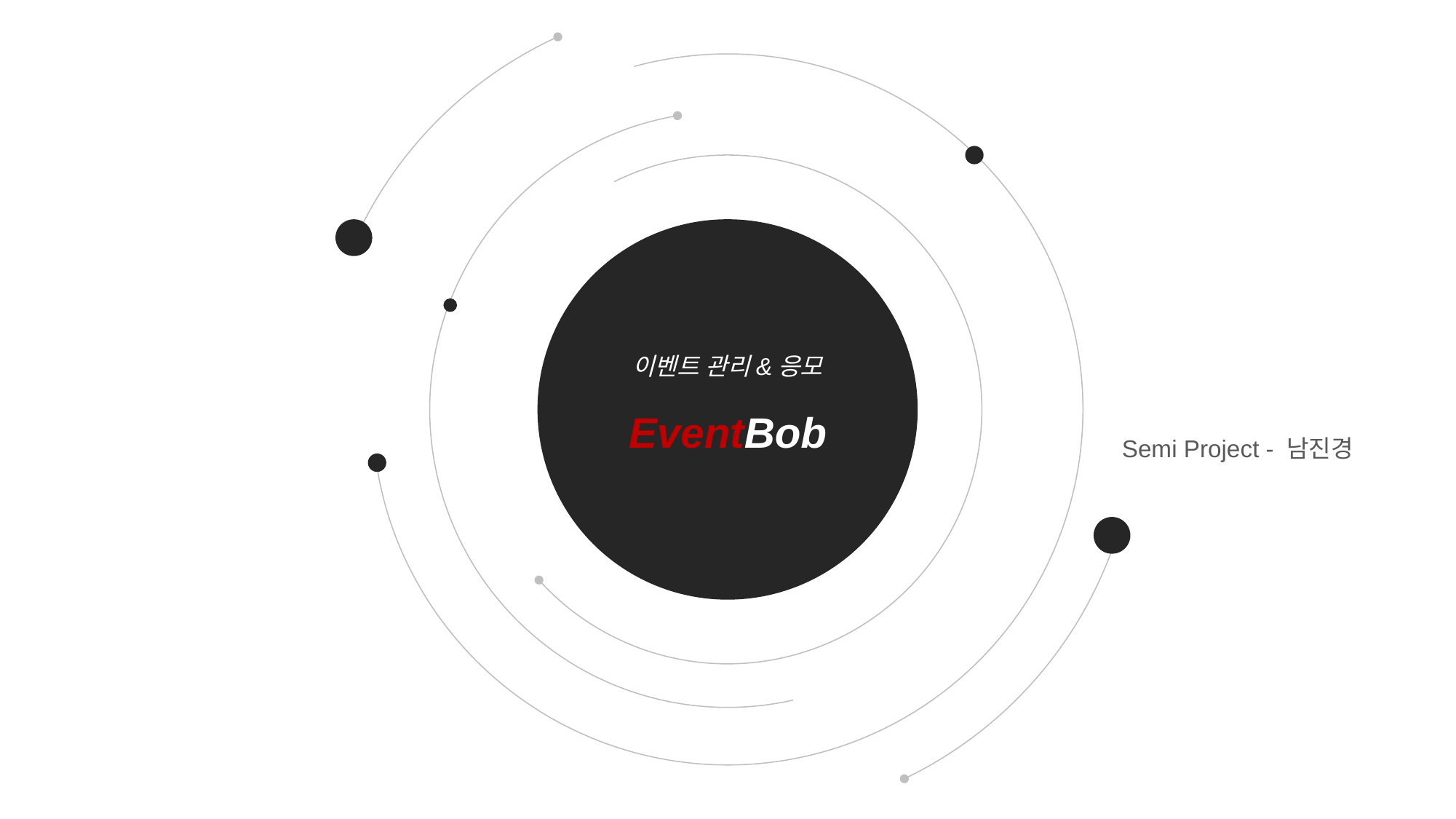

이벤트 관리&응모
EventBob
Semi Project - 남진경